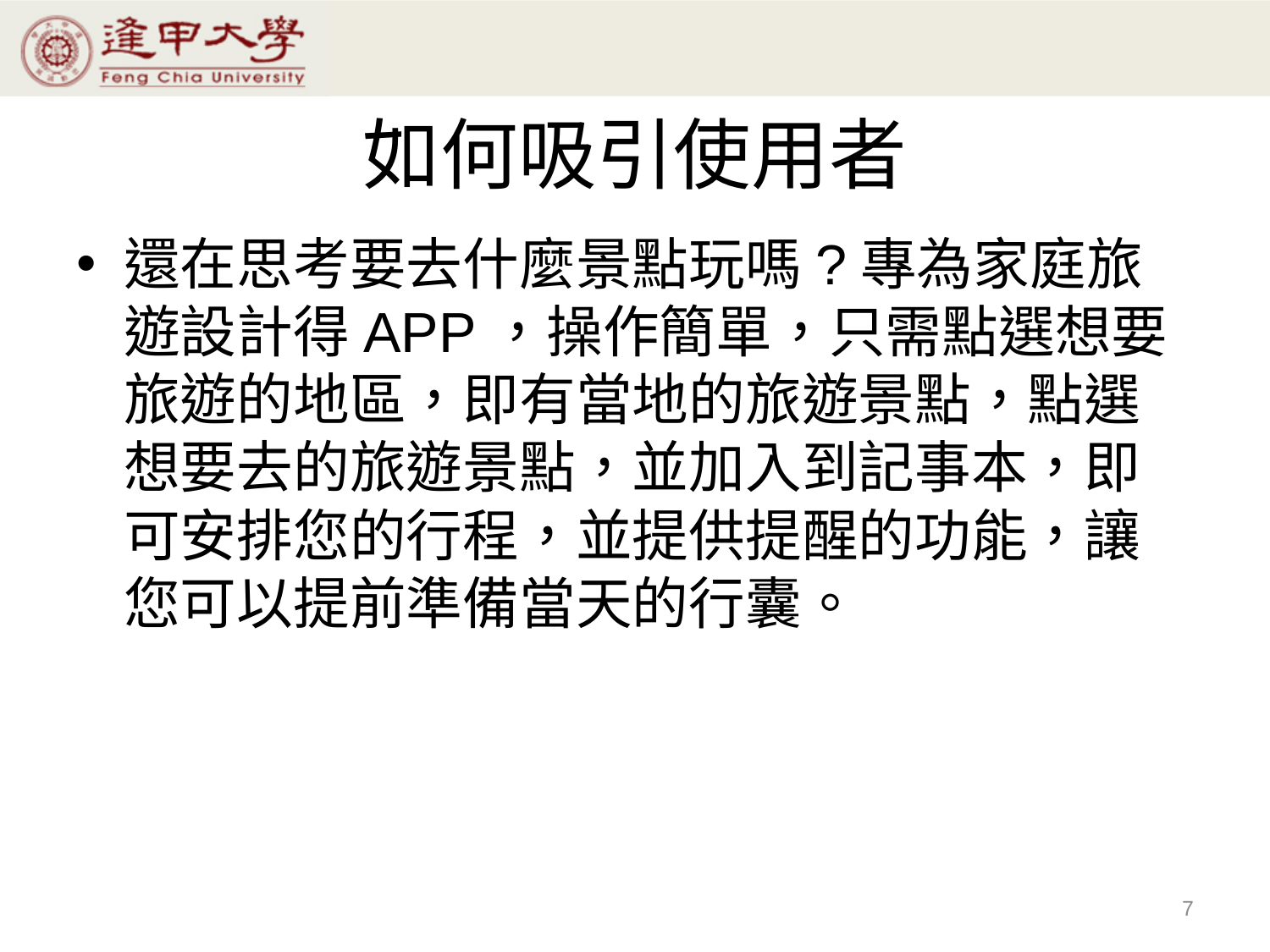

# 如何吸引使用者
還在思考要去什麼景點玩嗎?專為家庭旅遊設計得APP，操作簡單，只需點選想要旅遊的地區，即有當地的旅遊景點，點選想要去的旅遊景點，並加入到記事本，即可安排您的行程，並提供提醒的功能，讓您可以提前準備當天的行囊。
7